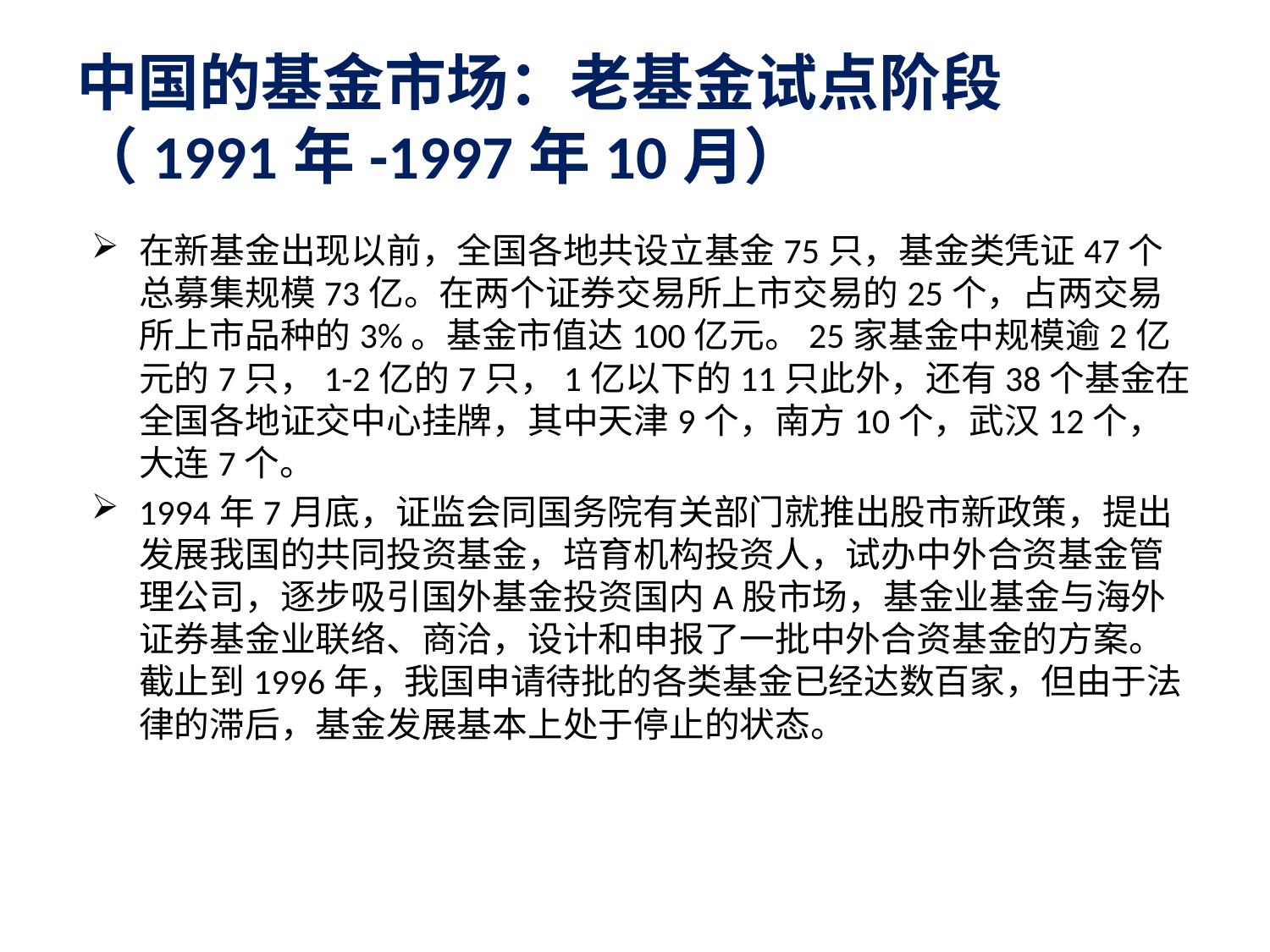

# 中国的基金市场：老基金试点阶段（1991年-1997年10月）
在新基金出现以前，全国各地共设立基金75只，基金类凭证47个总募集规模73亿。在两个证券交易所上市交易的25个，占两交易所上市品种的3%。基金市值达100亿元。25家基金中规模逾2亿元的7只，1-2亿的7只，1亿以下的11只此外，还有38个基金在全国各地证交中心挂牌，其中天津9个，南方10个，武汉12个，大连7个。
1994年7月底，证监会同国务院有关部门就推出股市新政策，提出发展我国的共同投资基金，培育机构投资人，试办中外合资基金管理公司，逐步吸引国外基金投资国内A股市场，基金业基金与海外证券基金业联络、商洽，设计和申报了一批中外合资基金的方案。截止到1996年，我国申请待批的各类基金已经达数百家，但由于法律的滞后，基金发展基本上处于停止的状态。